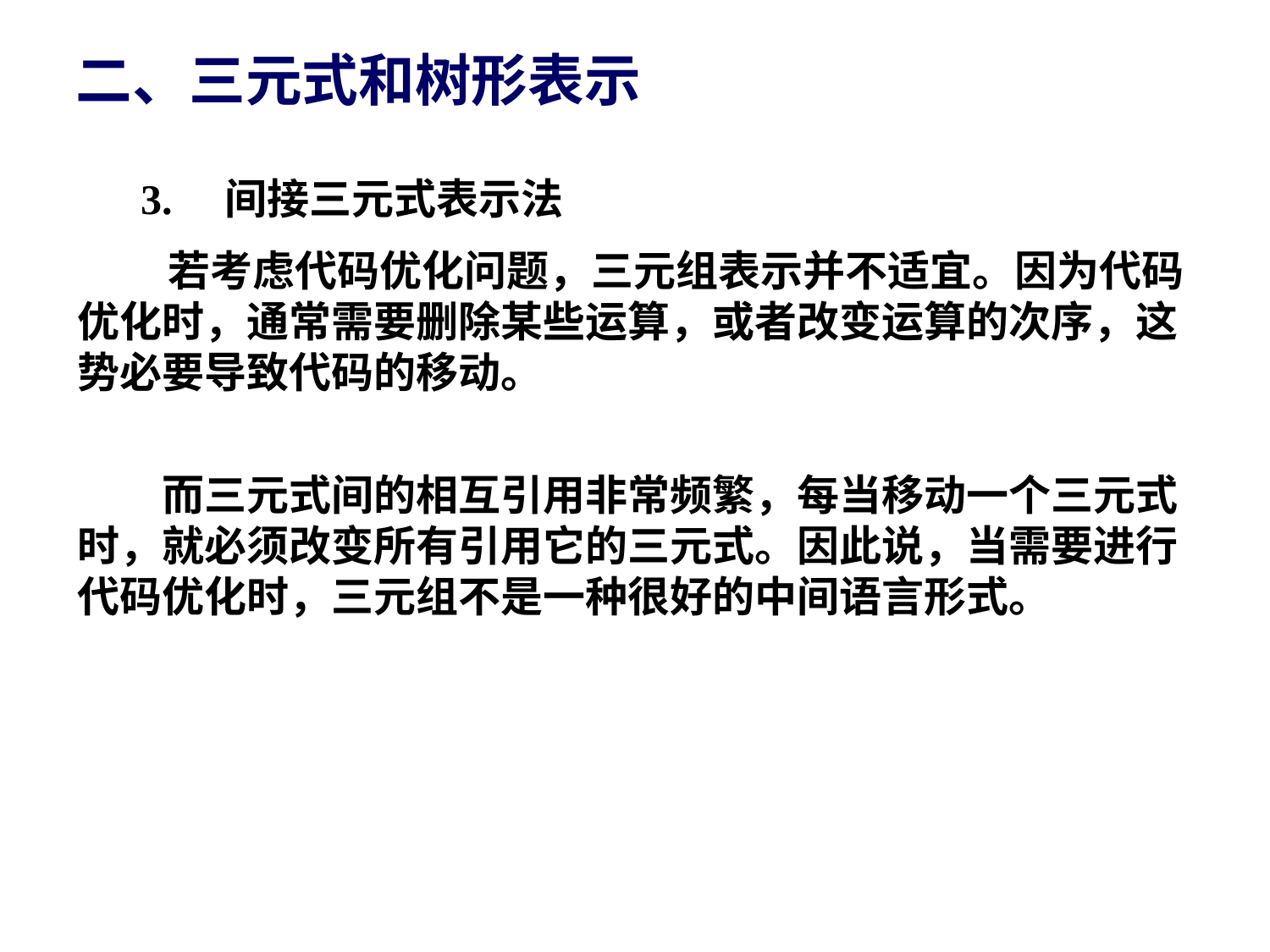

二、三元式和树形表示
      3.　间接三元式表示法
   　 若考虑代码优化问题，三元组表示并不适宜。因为代码优化时，通常需要删除某些运算，或者改变运算的次序，这势必要导致代码的移动。

　　而三元式间的相互引用非常频繁，每当移动一个三元式时，就必须改变所有引用它的三元式。因此说，当需要进行代码优化时，三元组不是一种很好的中间语言形式。

66